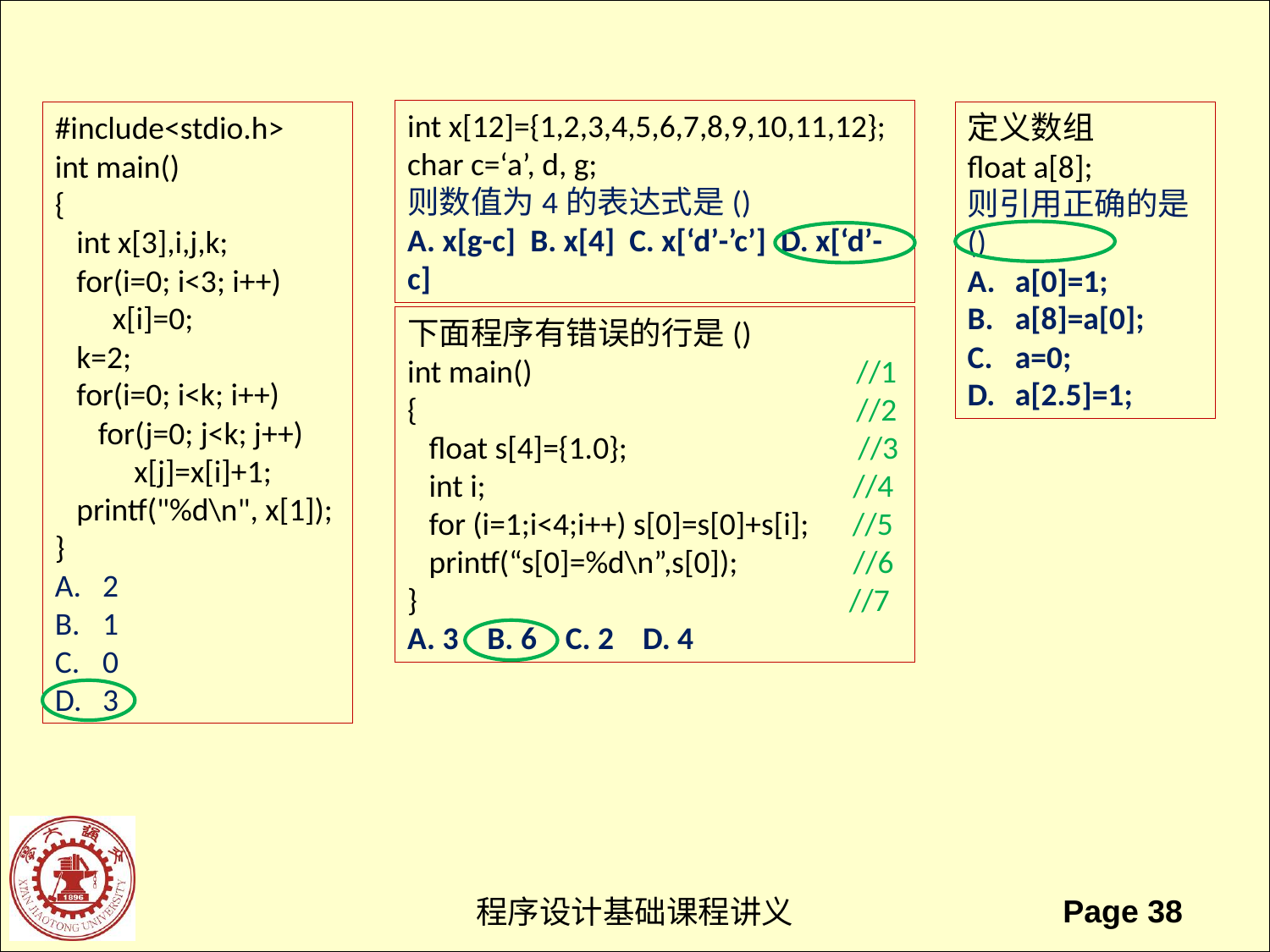

int x[12]={1,2,3,4,5,6,7,8,9,10,11,12};
char c=‘a’, d, g;
则数值为4的表达式是()
A. x[g-c]  B. x[4]  C. x[‘d’-’c’]  D. x[‘d’-c]
#include<stdio.h>
int main()
{
   int x[3],i,j,k;
   for(i=0; i<3; i++)
        x[i]=0;
   k=2;
   for(i=0; i<k; i++)
      for(j=0; j<k; j++)
           x[j]=x[i]+1;
   printf("%d\n", x[1]);
}
2
1
0
3
定义数组
float a[8];
则引用正确的是()
a[0]=1;
a[8]=a[0];
a=0;
a[2.5]=1;

下面程序有错误的行是()
int main()                                             //1
{                                                             //2
   float s[4]={1.0};                                //3
   int i;                                                   //4
   for (i=1;i<4;i++) s[0]=s[0]+s[i];      //5
   printf(“s[0]=%d\n”,s[0]);                //6
}                                                            //7
A. 3    B. 6    C. 2    D. 4